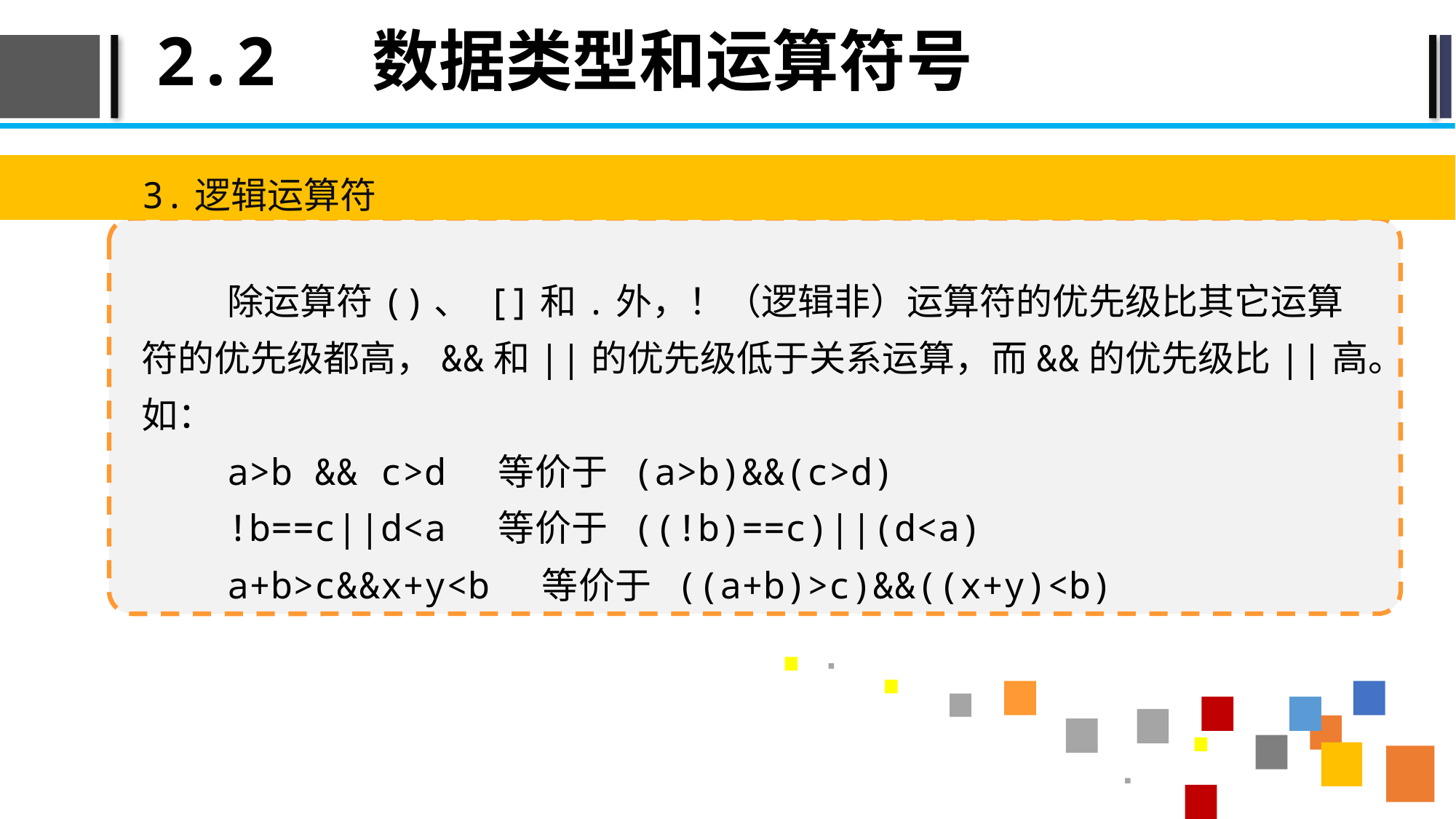

# 2.2  数据类型和运算符号

3.逻辑运算符

除运算符()、 []和.外，！（逻辑非）运算符的优先级比其它运算符的优先级都高，&&和||的优先级低于关系运算，而&&的优先级比||高。如：
a>b && c>d  等价于  (a>b)&&(c>d)
!b==c||d<a  等价于  ((!b)==c)||(d<a)
a+b>c&&x+y<b  等价于  ((a+b)>c)&&((x+y)<b)